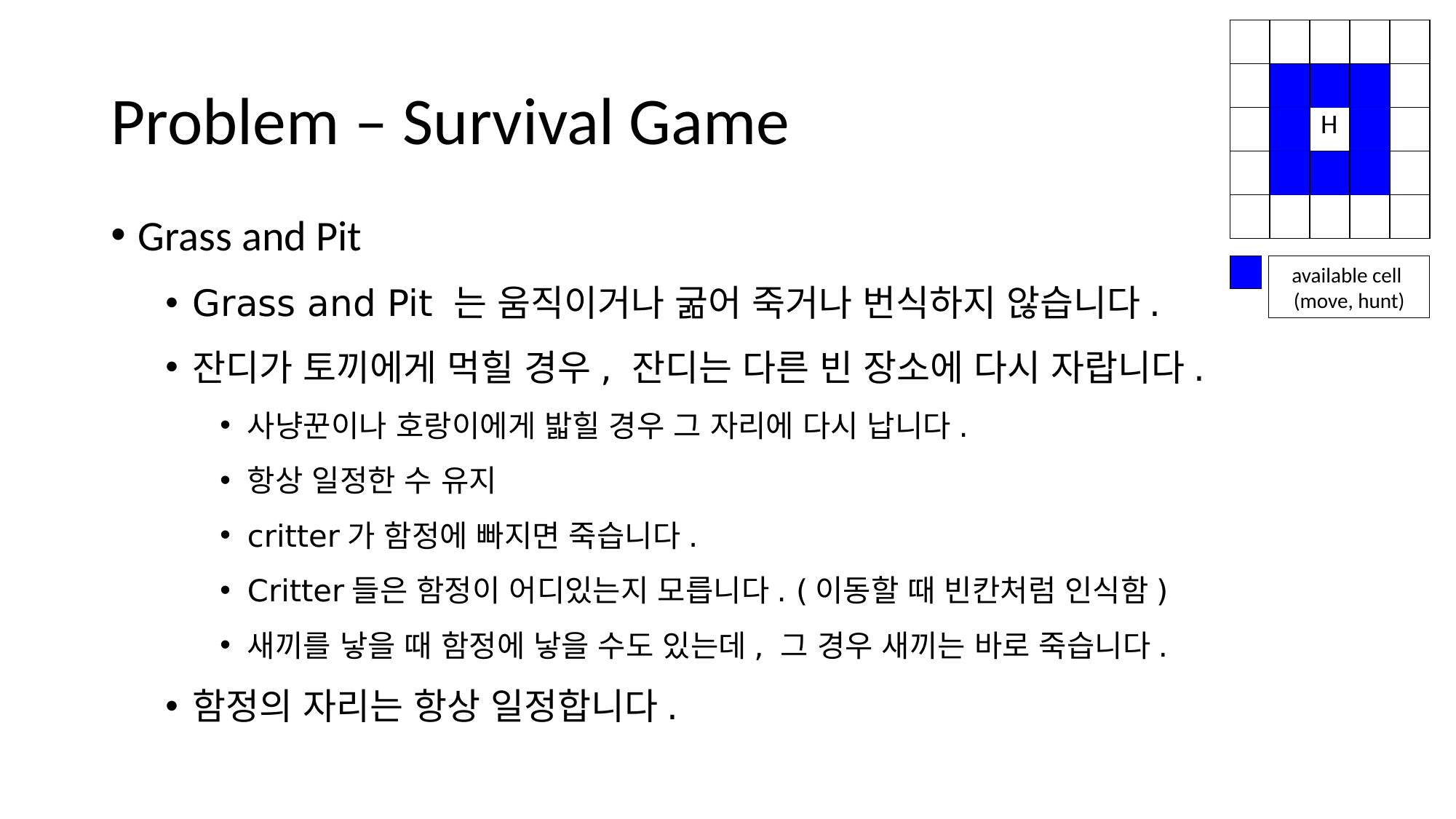

|  |  |  |  |  |
| --- | --- | --- | --- | --- |
|  |  |  |  |  |
|  |  | H |  |  |
|  |  |  |  |  |
|  |  |  |  |  |
# Problem – Survival Game
Grass and Pit
Grass and Pit 는 움직이거나 굶어 죽거나 번식하지 않습니다.
잔디가 토끼에게 먹힐 경우, 잔디는 다른 빈 장소에 다시 자랍니다.
사냥꾼이나 호랑이에게 밟힐 경우 그 자리에 다시 납니다.
항상 일정한 수 유지
critter가 함정에 빠지면 죽습니다.
Critter들은 함정이 어디있는지 모릅니다. (이동할 때 빈칸처럼 인식함)
새끼를 낳을 때 함정에 낳을 수도 있는데, 그 경우 새끼는 바로 죽습니다.
함정의 자리는 항상 일정합니다.

available cell
(move, hunt)